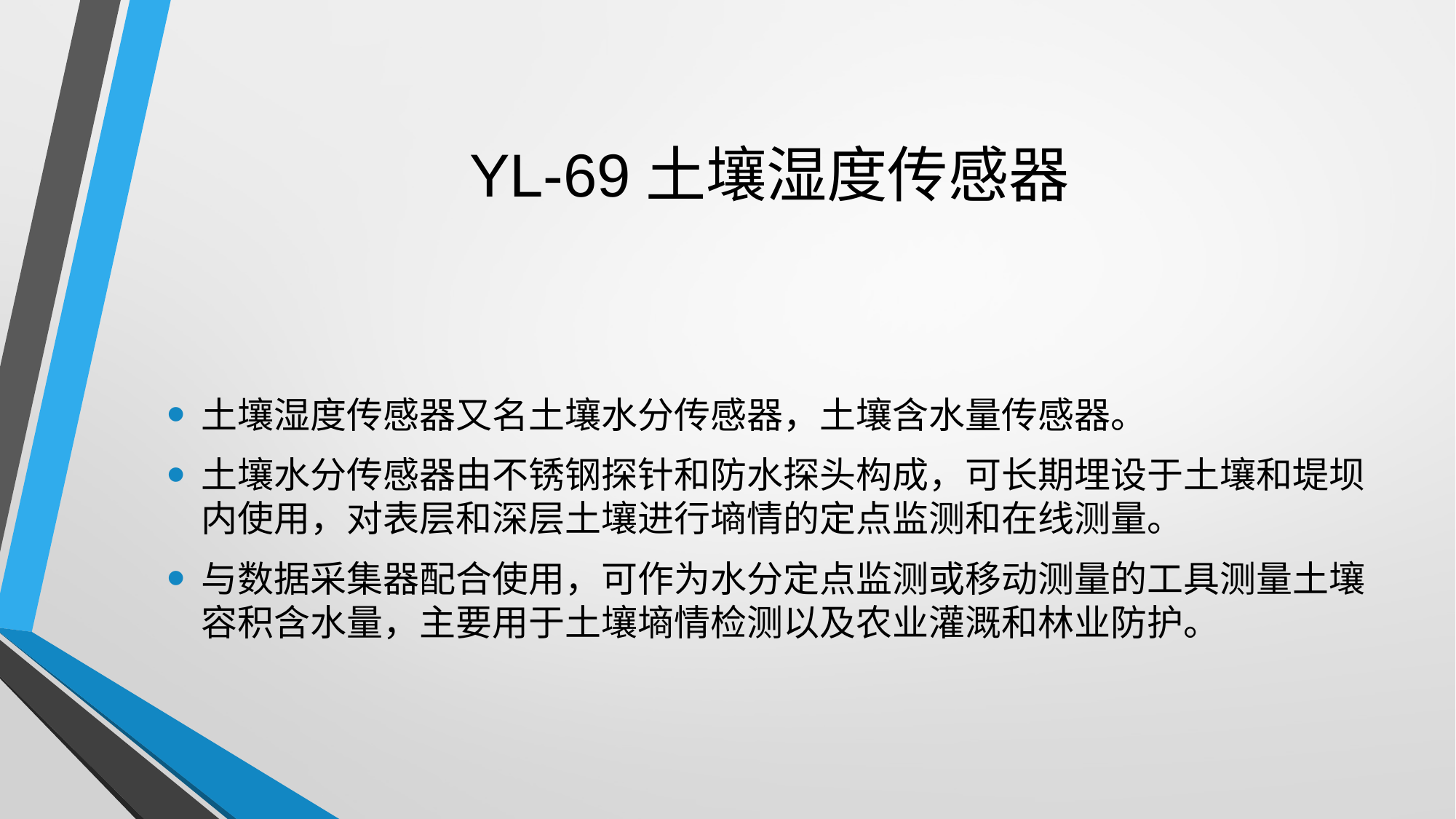

# YL-69土壤湿度传感器
土壤湿度传感器又名土壤水分传感器，土壤含水量传感器。
土壤水分传感器由不锈钢探针和防水探头构成，可长期埋设于土壤和堤坝内使用，对表层和深层土壤进行墒情的定点监测和在线测量。
与数据采集器配合使用，可作为水分定点监测或移动测量的工具测量土壤容积含水量，主要用于土壤墒情检测以及农业灌溉和林业防护。